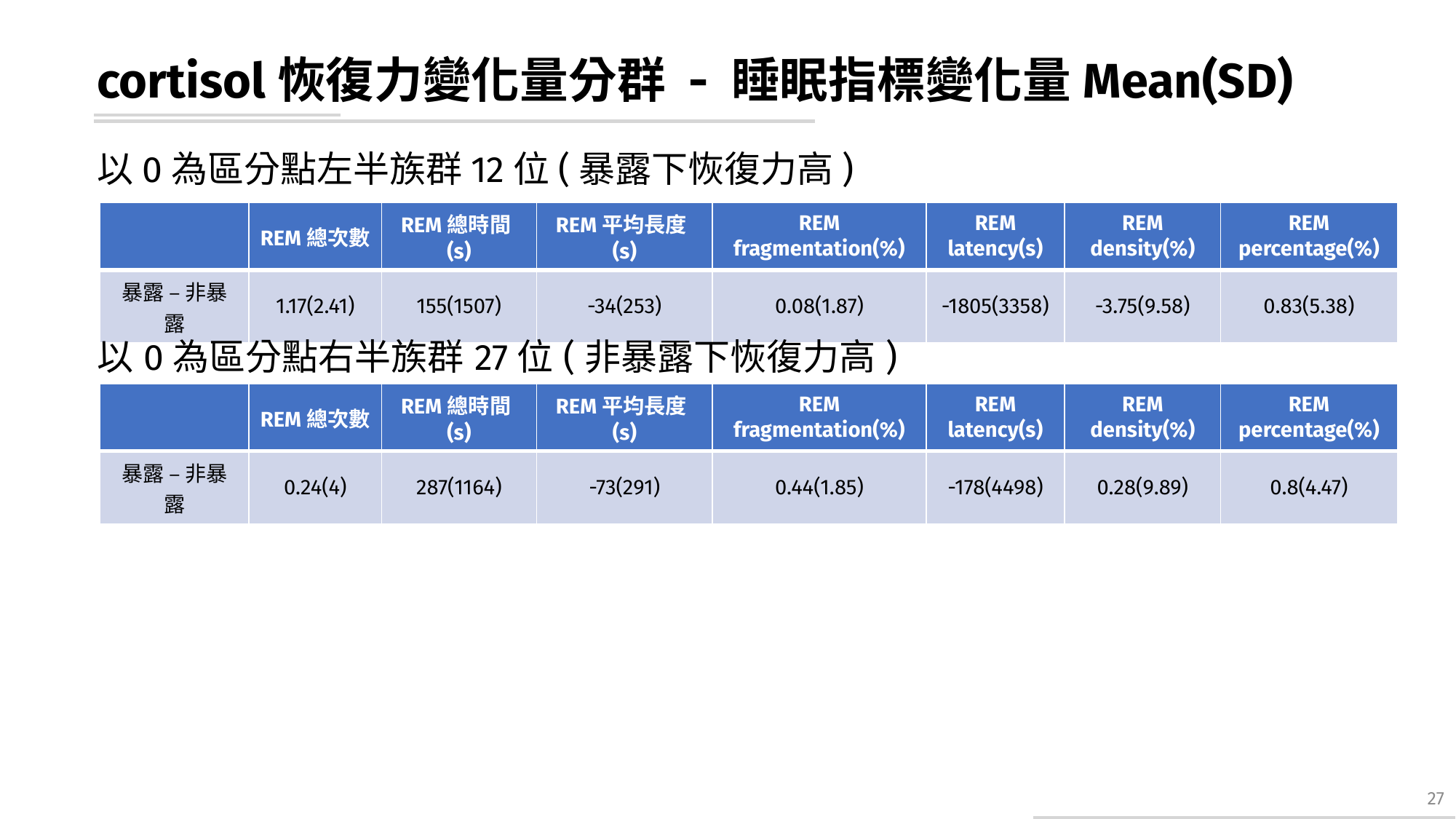

# cortisol恢復力變化量分群 - 睡眠指標變化量Mean(SD)
以0為區分點左半族群12位(暴露下恢復力高)
|  | REM總次數 | REM總時間(s) | REM平均長度(s) | REM fragmentation(%) | REM latency(s) | REM density(%) | REM percentage(%) |
| --- | --- | --- | --- | --- | --- | --- | --- |
| 暴露 – 非暴露 | 1.17(2.41) | 155(1507) | -34(253) | 0.08(1.87) | -1805(3358) | -3.75(9.58) | 0.83(5.38) |
以0為區分點右半族群27位(非暴露下恢復力高)
|  | REM總次數 | REM總時間(s) | REM平均長度(s) | REM fragmentation(%) | REM latency(s) | REM density(%) | REM percentage(%) |
| --- | --- | --- | --- | --- | --- | --- | --- |
| 暴露 – 非暴露 | 0.24(4) | 287(1164) | -73(291) | 0.44(1.85) | -178(4498) | 0.28(9.89) | 0.8(4.47) |
27